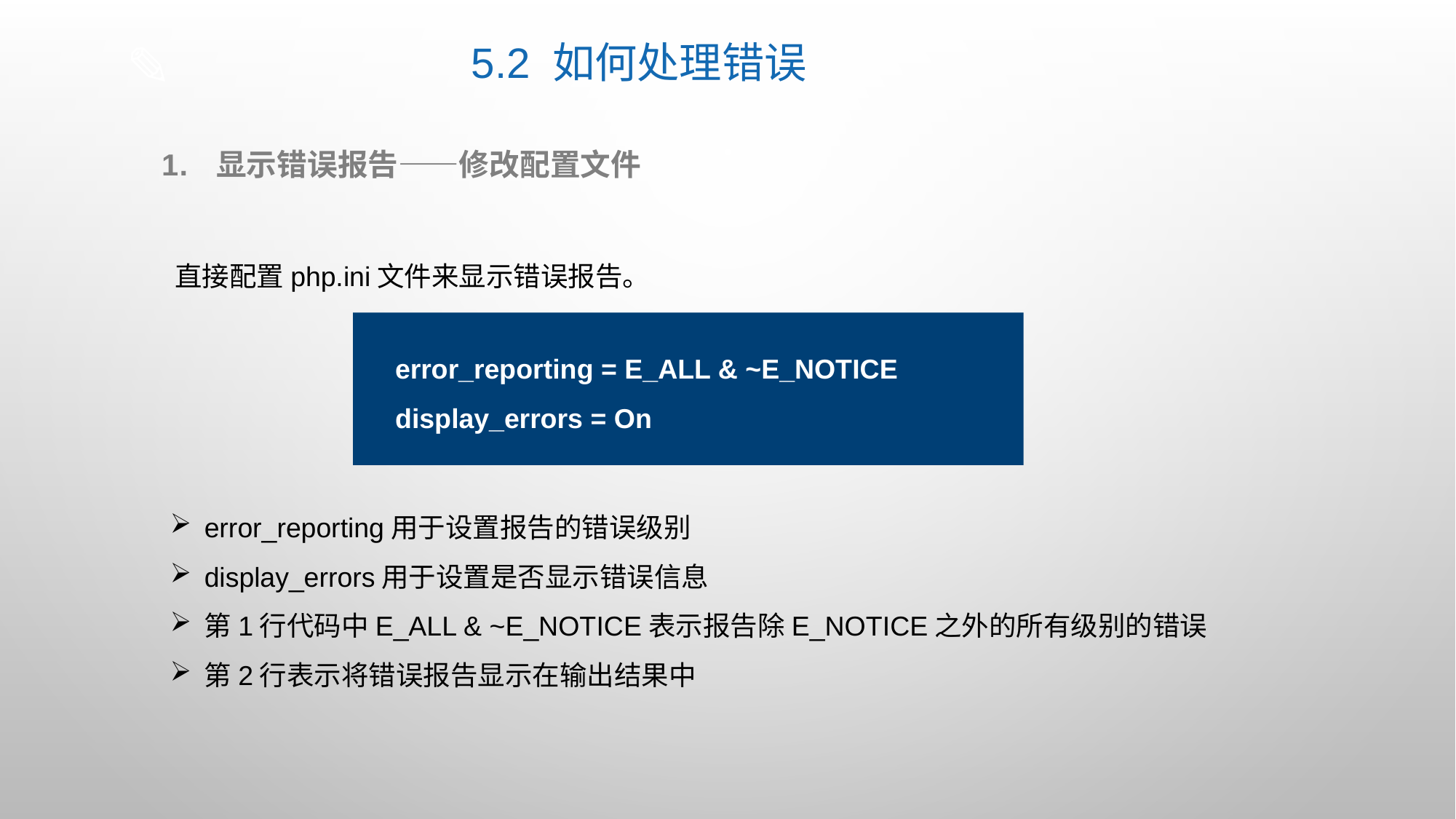

# 5.2 如何处理错误
显示错误报告——修改配置文件
直接配置php.ini文件来显示错误报告。

error_reporting = E_ALL & ~E_NOTICE
display_errors = On
error_reporting用于设置报告的错误级别
display_errors用于设置是否显示错误信息
第1行代码中E_ALL & ~E_NOTICE表示报告除E_NOTICE之外的所有级别的错误
第2行表示将错误报告显示在输出结果中